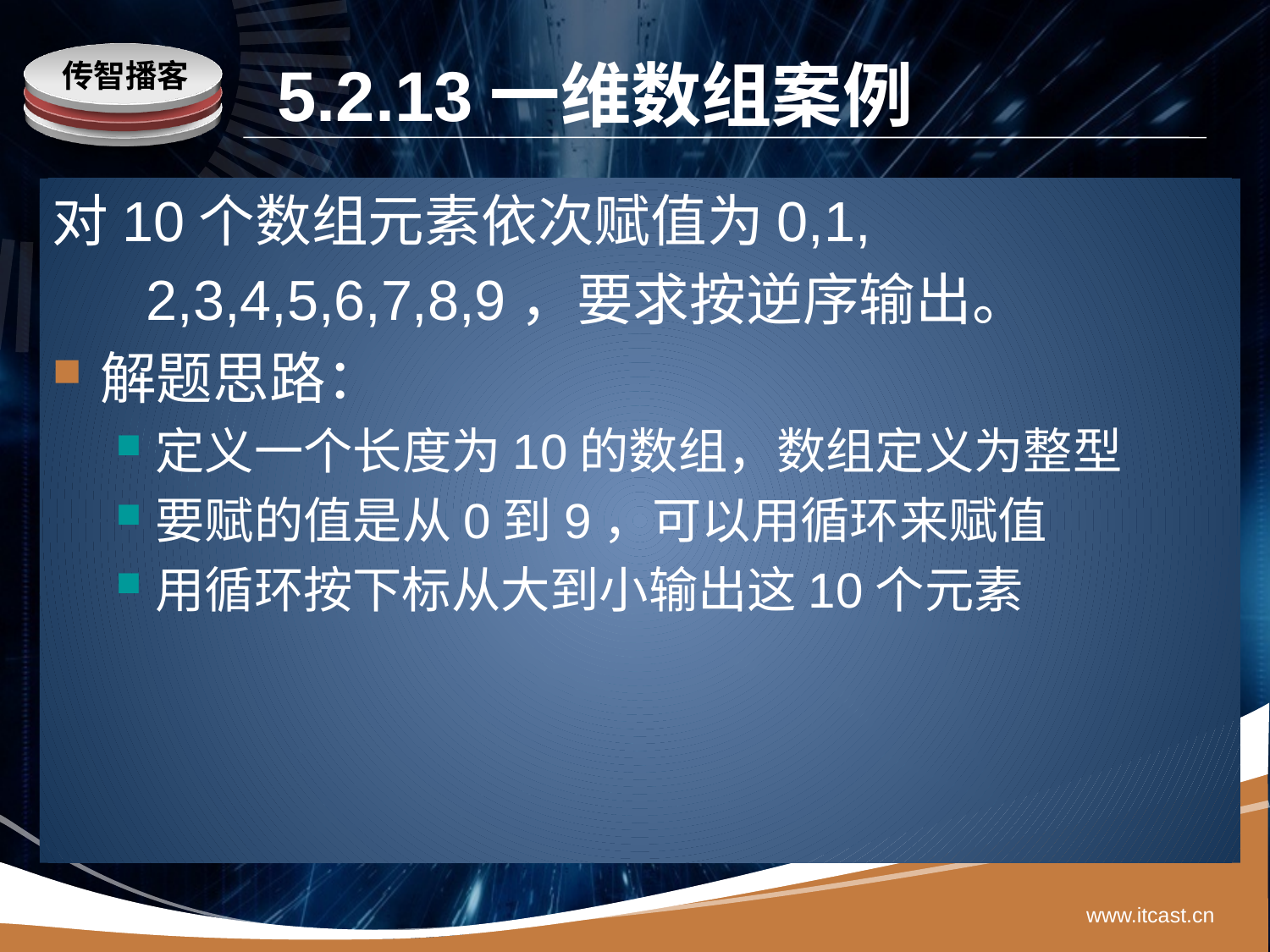

# 5.2.13一维数组案例
对10个数组元素依次赋值为0,1,
      2,3,4,5,6,7,8,9，要求按逆序输出。
解题思路：
定义一个长度为10的数组，数组定义为整型
要赋的值是从0到9，可以用循环来赋值
用循环按下标从大到小输出这10个元素
www.itcast.cn